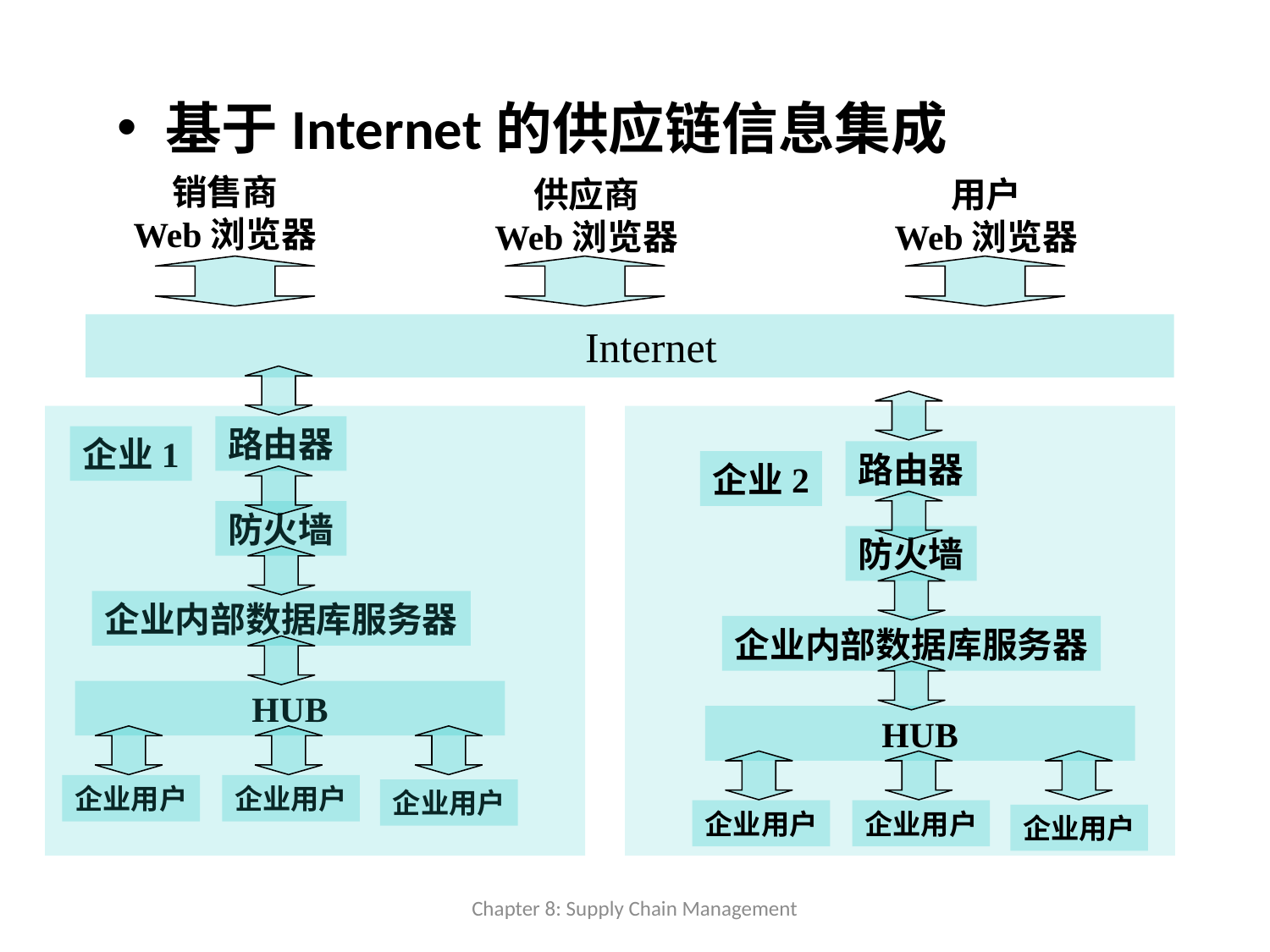

基于Internet的供应链信息集成
销售商
Web浏览器
供应商
Web浏览器
用户
Web浏览器

                                              Internet

路由器
企业1
路由器
企业2

防火墙
防火墙

企业内部数据库服务器
企业内部数据库服务器

HUB
HUB

企业用户
企业用户
企业用户
企业用户
企业用户
企业用户
Chapter 8: Supply Chain Management